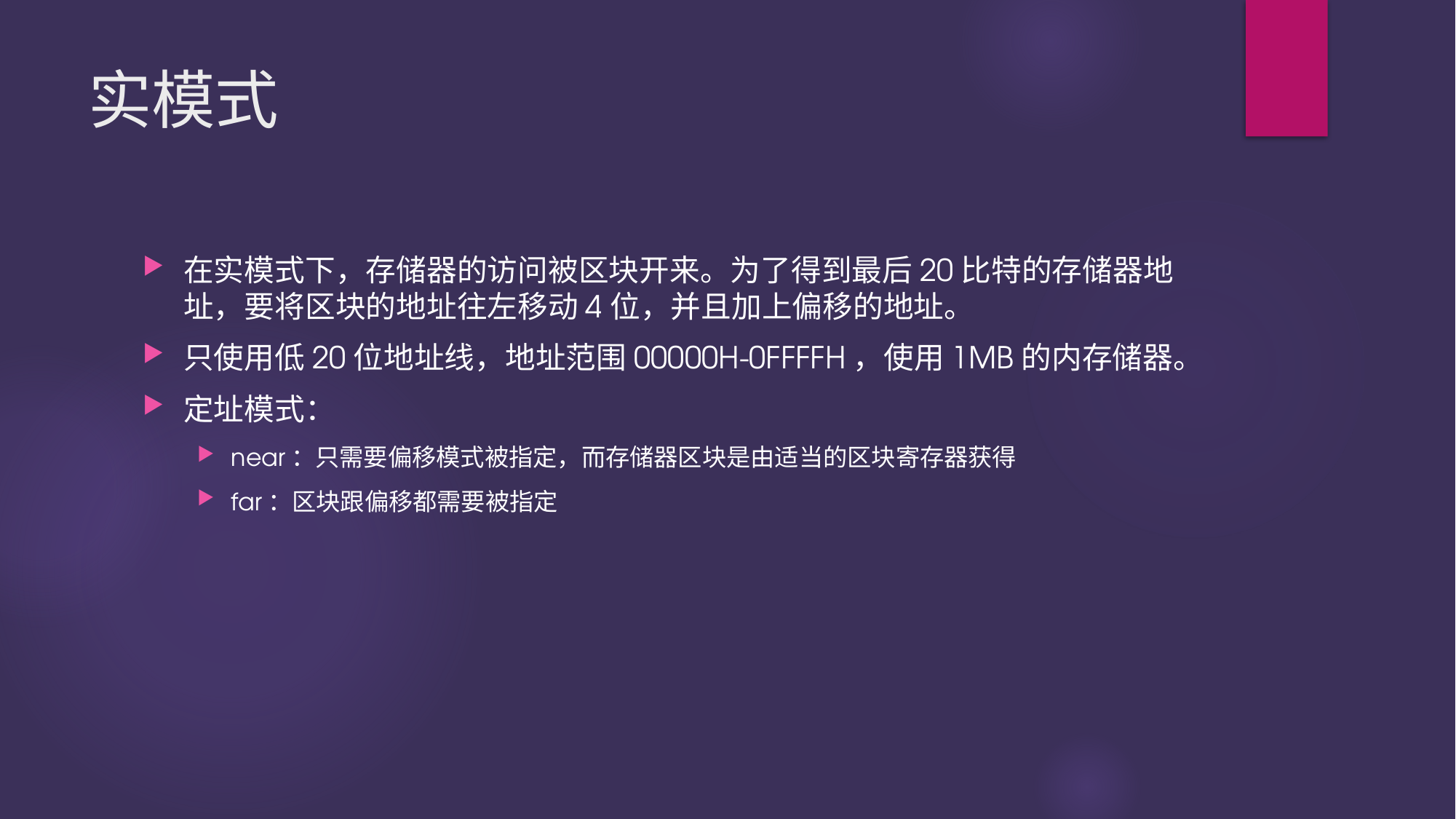

# 实模式
在实模式下，存储器的访问被区块开来。为了得到最后20比特的存储器地址，要将区块的地址往左移动4位，并且加上偏移的地址。
只使用低20位地址线，地址范围00000H-0FFFFH，使用1MB的内存储器。
定址模式：
near：只需要偏移模式被指定，而存储器区块是由适当的区块寄存器获得
far：区块跟偏移都需要被指定